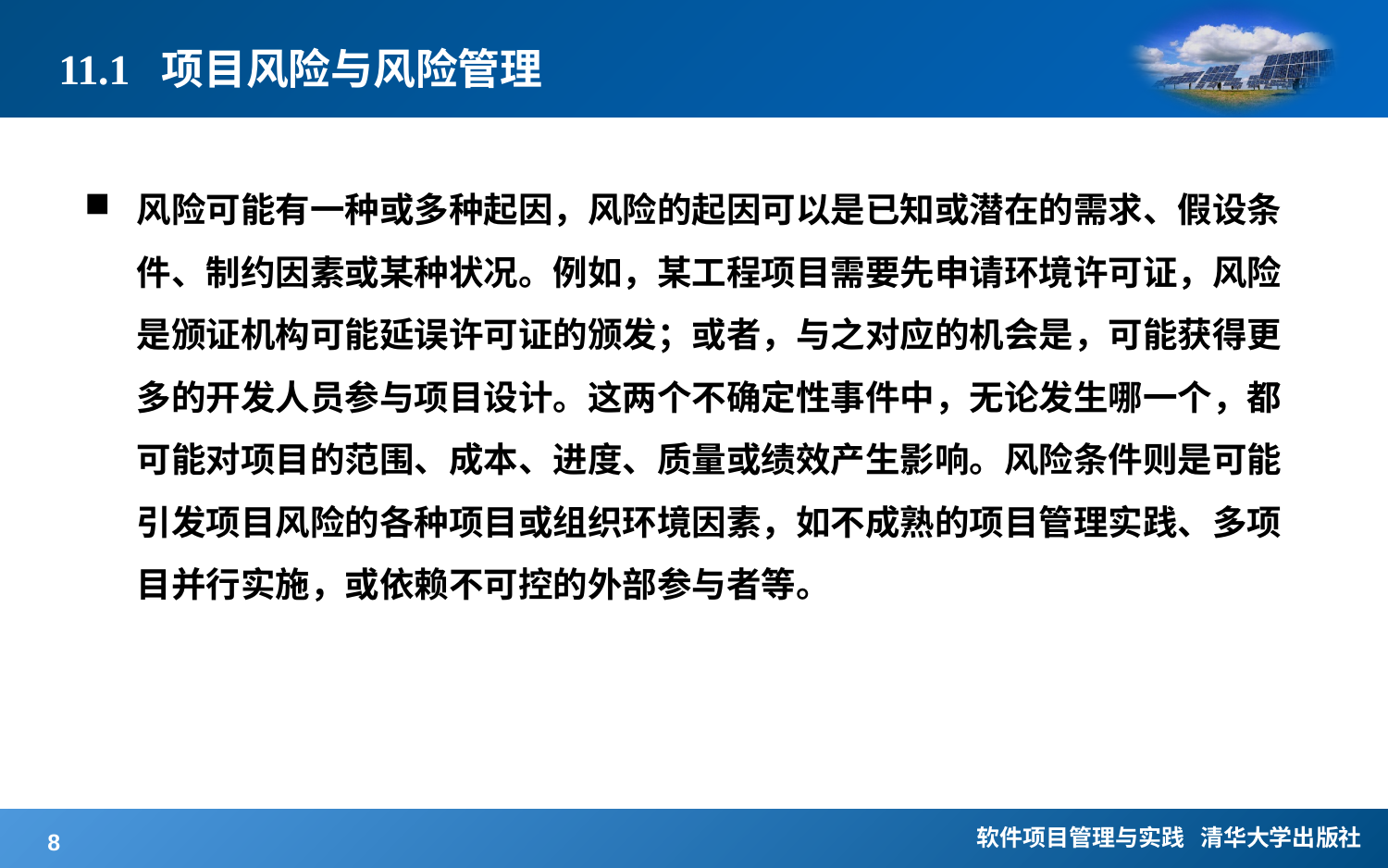

# 11.1  项目风险与风险管理
风险可能有一种或多种起因，风险的起因可以是已知或潜在的需求、假设条件、制约因素或某种状况。例如，某工程项目需要先申请环境许可证，风险是颁证机构可能延误许可证的颁发；或者，与之对应的机会是，可能获得更多的开发人员参与项目设计。这两个不确定性事件中，无论发生哪一个，都可能对项目的范围、成本、进度、质量或绩效产生影响。风险条件则是可能引发项目风险的各种项目或组织环境因素，如不成熟的项目管理实践、多项目并行实施，或依赖不可控的外部参与者等。